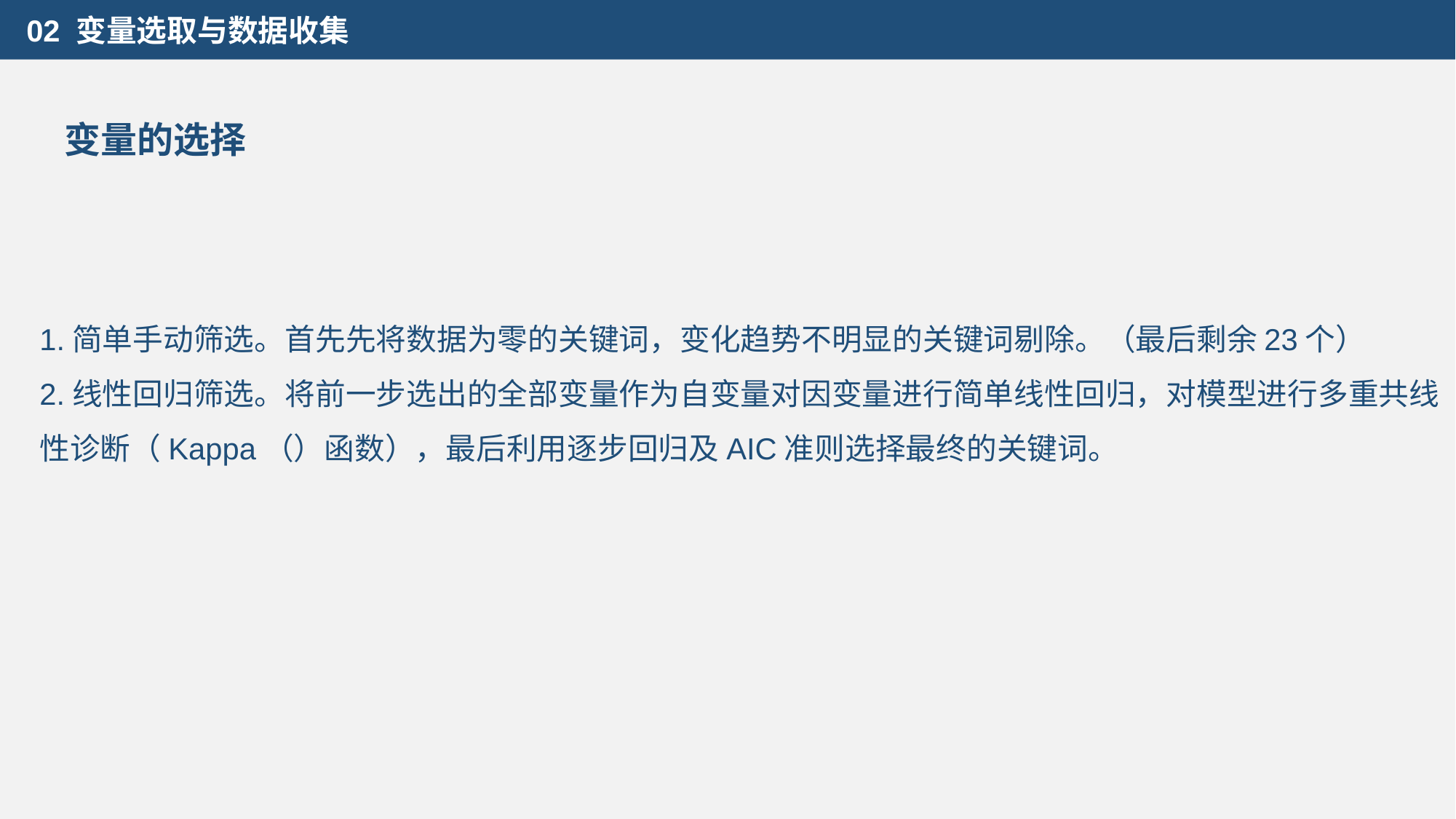

02 变量选取与数据收集

变量的选择
1.简单手动筛选。首先先将数据为零的关键词，变化趋势不明显的关键词剔除。（最后剩余23个）
2.线性回归筛选。将前一步选出的全部变量作为自变量对因变量进行简单线性回归，对模型进行多重共线性诊断（Kappa（）函数），最后利用逐步回归及AIC准则选择最终的关键词。